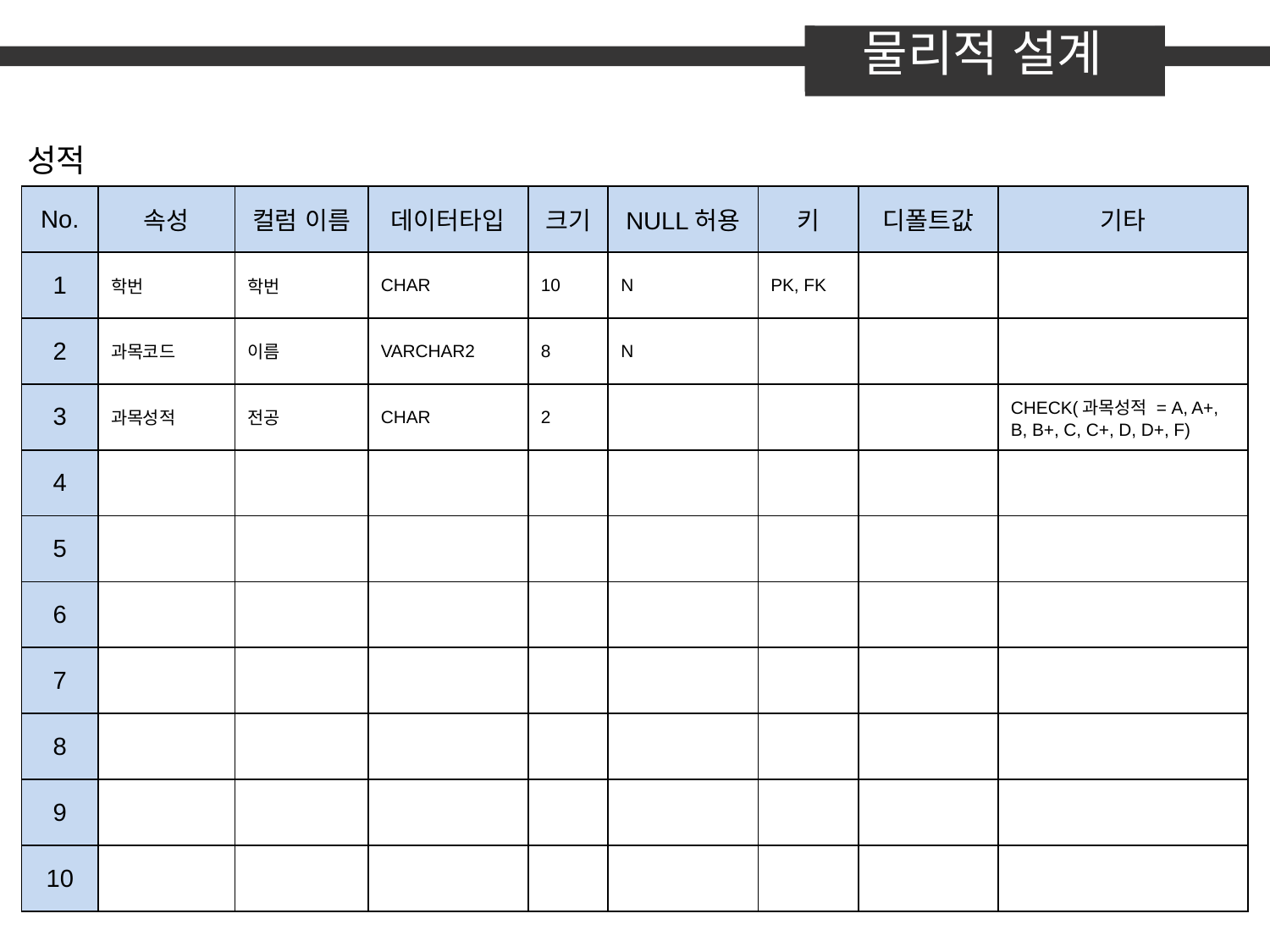

물리적 설계

성적
| No. | 속성 | 컬럼 이름 | 데이터타입 | 크기 | NULL허용 | 키 | 디폴트값 | 기타 |
| --- | --- | --- | --- | --- | --- | --- | --- | --- |
| 1 | 학번 | 학번 | CHAR | 10 | N | PK, FK |  |  |
| 2 | 과목코드 | 이름 | VARCHAR2 | 8 | N |  |  |  |
| 3 | 과목성적 | 전공 | CHAR | 2 |  |  |  | CHECK(과목성적 = A, A+, B, B+, C, C+, D, D+, F) |
| 4 |  |  |  |  |  |  |  |  |
| 5 |  |  |  |  |  |  |  |  |
| 6 |  |  |  |  |  |  |  |  |
| 7 |  |  |  |  |  |  |  |  |
| 8 |  |  |  |  |  |  |  |  |
| 9 |  |  |  |  |  |  |  |  |
| 10 |  |  |  |  |  |  |  |  |
내부 스키마 (테이블구조명세서)…